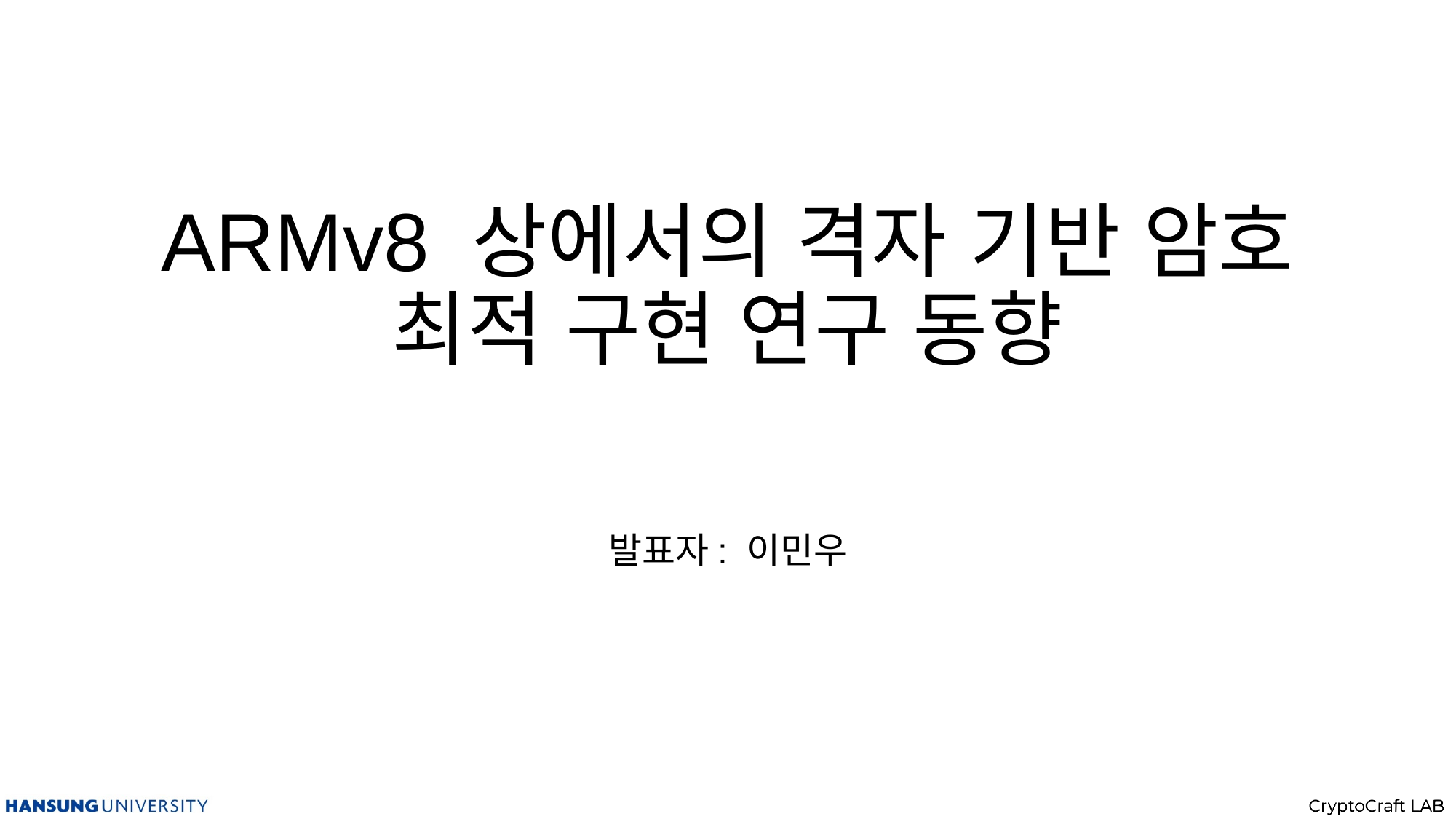

# ARMv8 상에서의 격자 기반 암호 최적 구현 연구 동향
발표자: 이민우